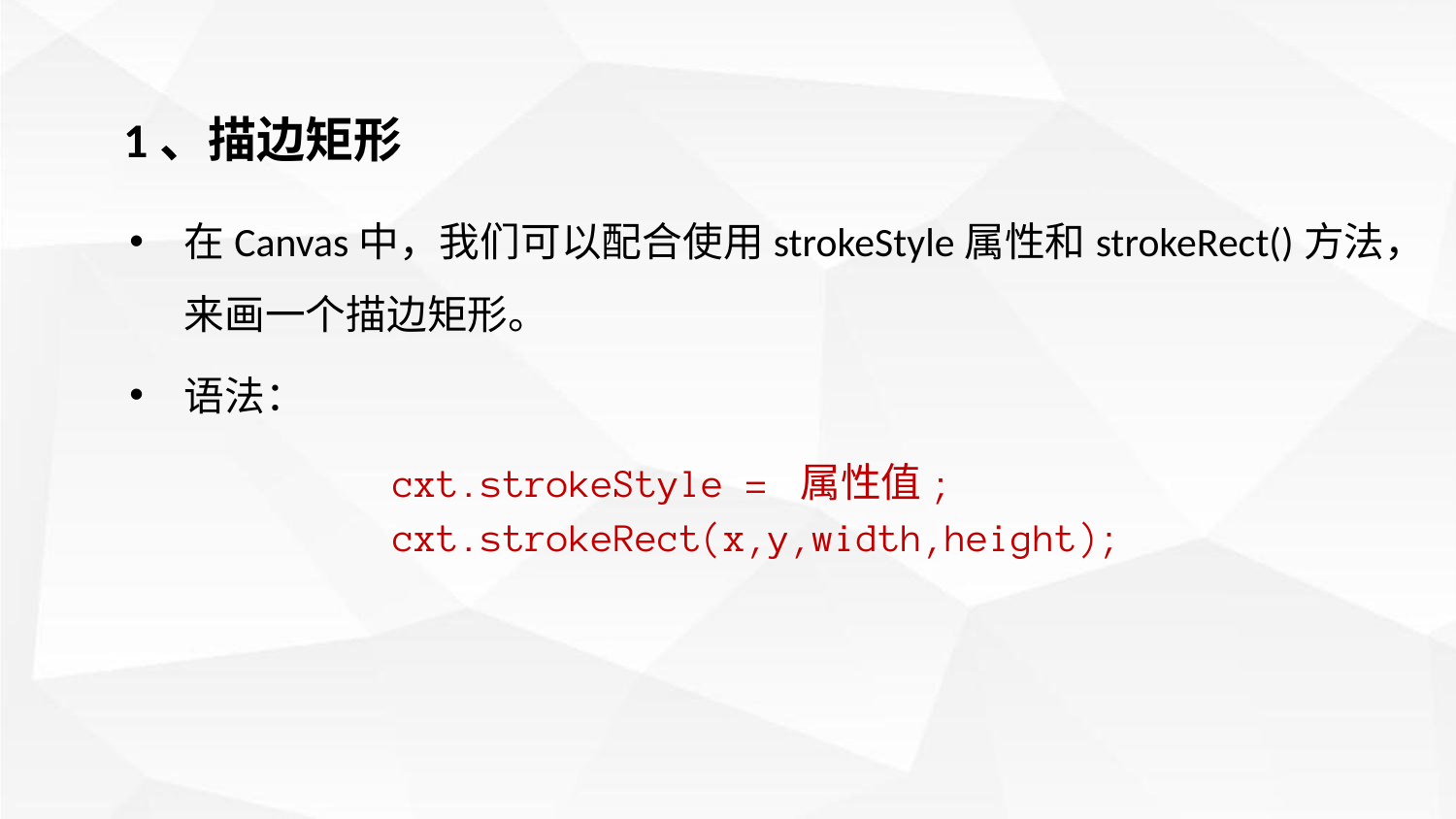

1、描边矩形
在Canvas中，我们可以配合使用strokeStyle属性和strokeRect()方法，来画一个描边矩形。
语法：
cxt.strokeStyle = 属性值;
cxt.strokeRect(x,y,width,height);